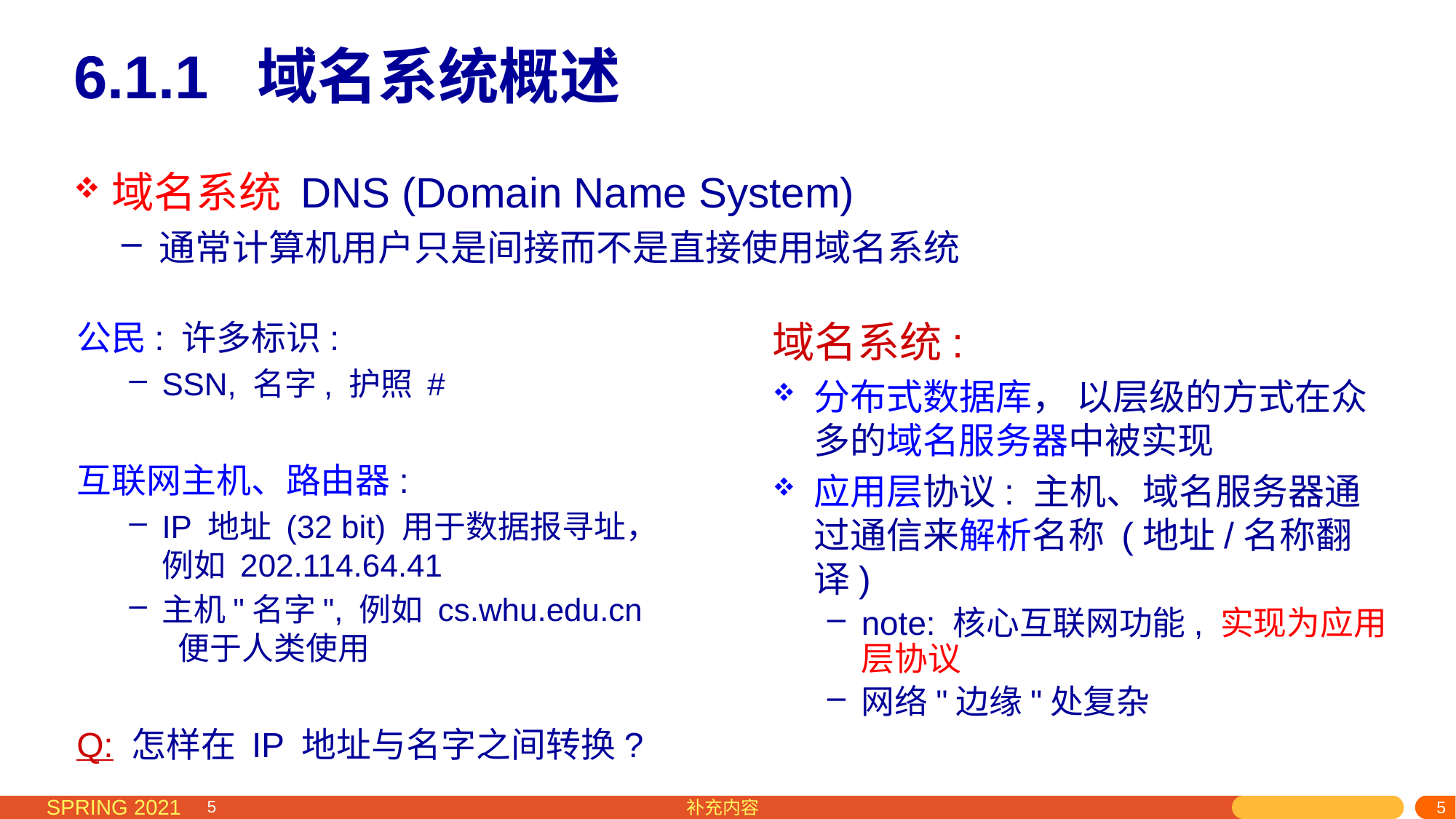

# 6.1.1  域名系统概述
域名系统 DNS (Domain Name System)
通常计算机用户只是间接而不是直接使用域名系统
公民: 许多标识:
SSN, 名字, 护照 #

互联网主机、路由器:
IP 地址 (32 bit) 用于数据报寻址，例如 202.114.64.41
主机"名字", 例如 cs.whu.edu.cn  便于人类使用

Q: 怎样在 IP 地址与名字之间转换?
域名系统:
分布式数据库， 以层级的方式在众多的域名服务器中被实现
应用层协议: 主机、域名服务器通过通信来解析名称 (地址/名称翻译)
note: 核心互联网功能, 实现为应用层协议
网络"边缘"处复杂
补充内容